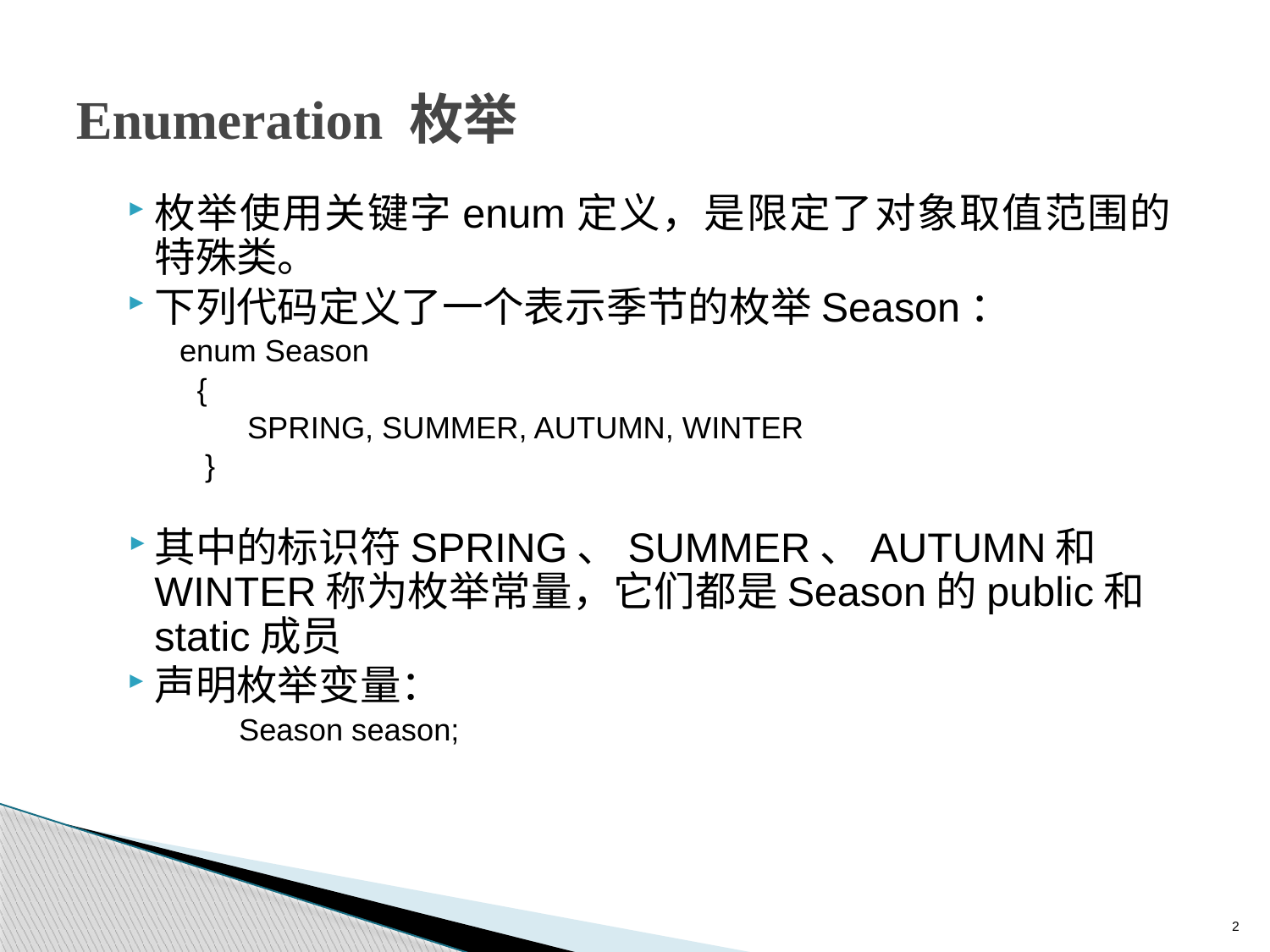

# Enumeration 枚举
枚举使用关键字enum定义，是限定了对象取值范围的特殊类。
下列代码定义了一个表示季节的枚举Season：
      enum Season
 	     {
              SPRING, SUMMER, AUTUMN, WINTER
         }

其中的标识符SPRING、SUMMER、AUTUMN和WINTER称为枚举常量，它们都是Season的public和static成员
声明枚举变量：
             Season season;
2